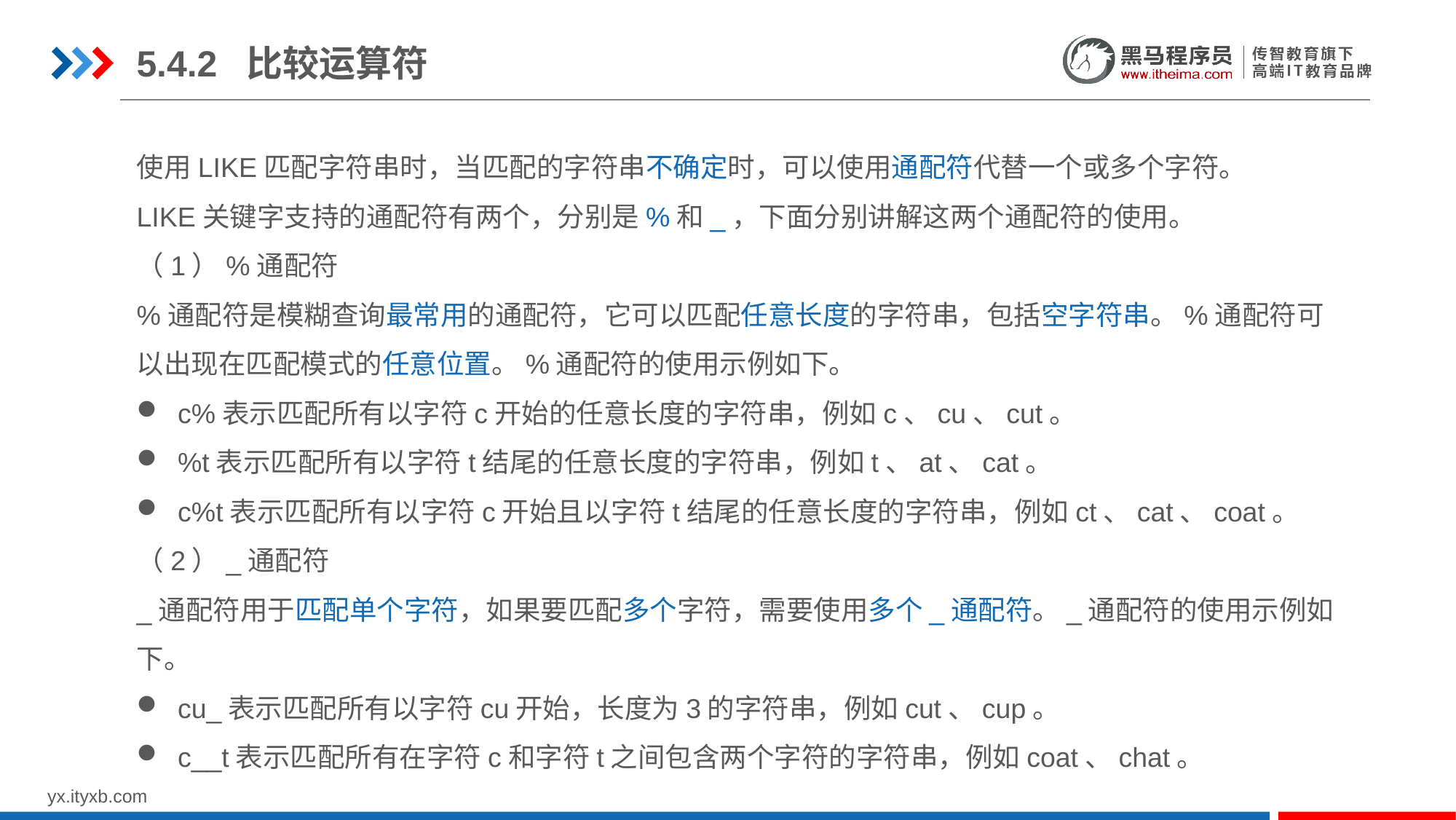

5.4.2  比较运算符
使用LIKE匹配字符串时，当匹配的字符串不确定时，可以使用通配符代替一个或多个字符。
LIKE关键字支持的通配符有两个，分别是%和_，下面分别讲解这两个通配符的使用。
（1）%通配符
%通配符是模糊查询最常用的通配符，它可以匹配任意长度的字符串，包括空字符串。%通配符可以出现在匹配模式的任意位置。%通配符的使用示例如下。
c%表示匹配所有以字符c开始的任意长度的字符串，例如c、cu、cut。
%t表示匹配所有以字符t结尾的任意长度的字符串，例如t、at、cat。
c%t表示匹配所有以字符c开始且以字符t结尾的任意长度的字符串，例如ct、cat、coat。
（2）_通配符
_通配符用于匹配单个字符，如果要匹配多个字符，需要使用多个_通配符。_通配符的使用示例如下。
cu_表示匹配所有以字符cu开始，长度为3的字符串，例如cut、cup。
c__t表示匹配所有在字符c和字符t之间包含两个字符的字符串，例如coat、chat。